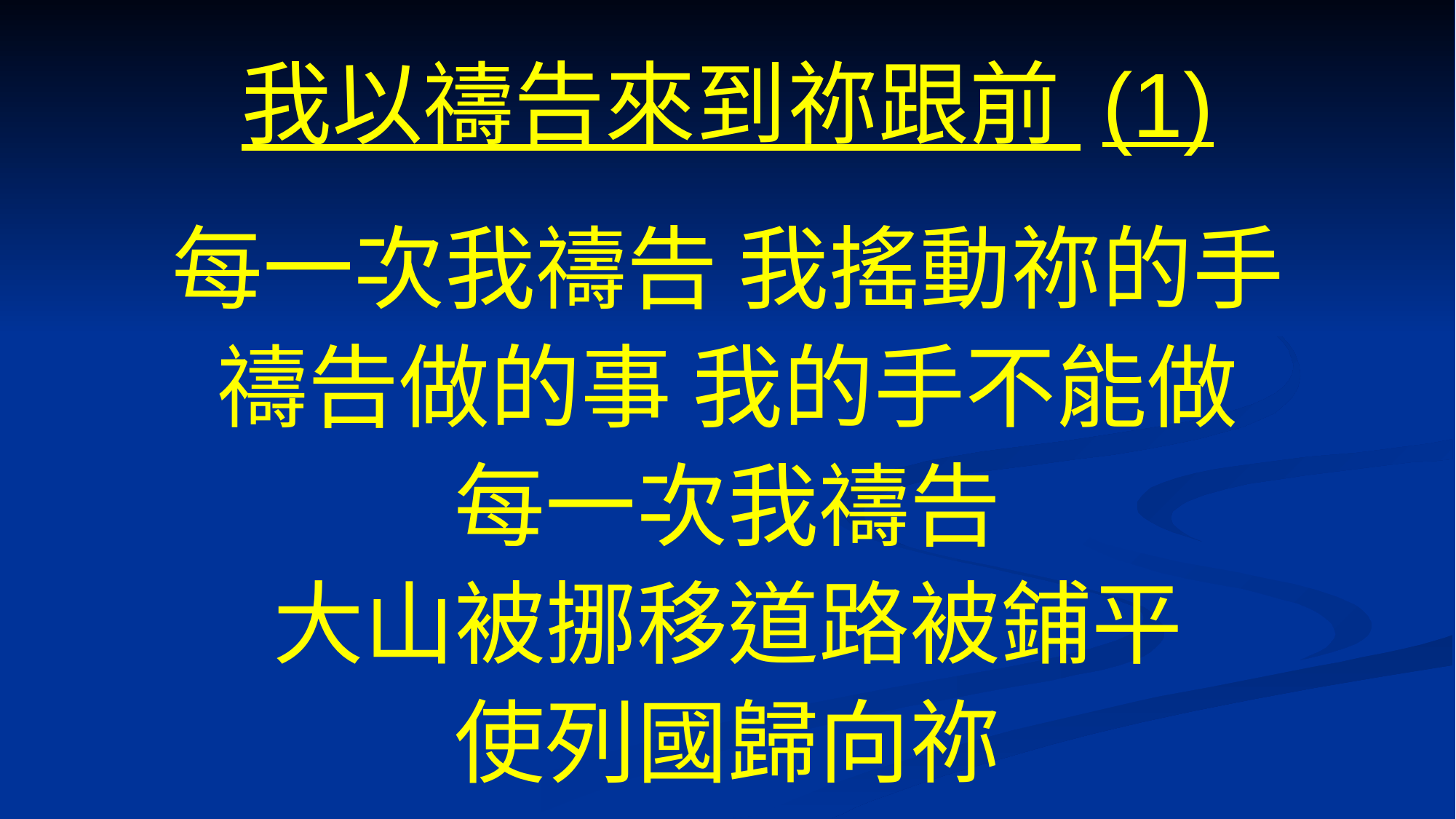

# 我以禱告來到祢跟前 (1)
每一次我禱告 我搖動祢的手
禱告做的事 我的手不能做
每一次我禱告
大山被挪移道路被鋪平
使列國歸向祢